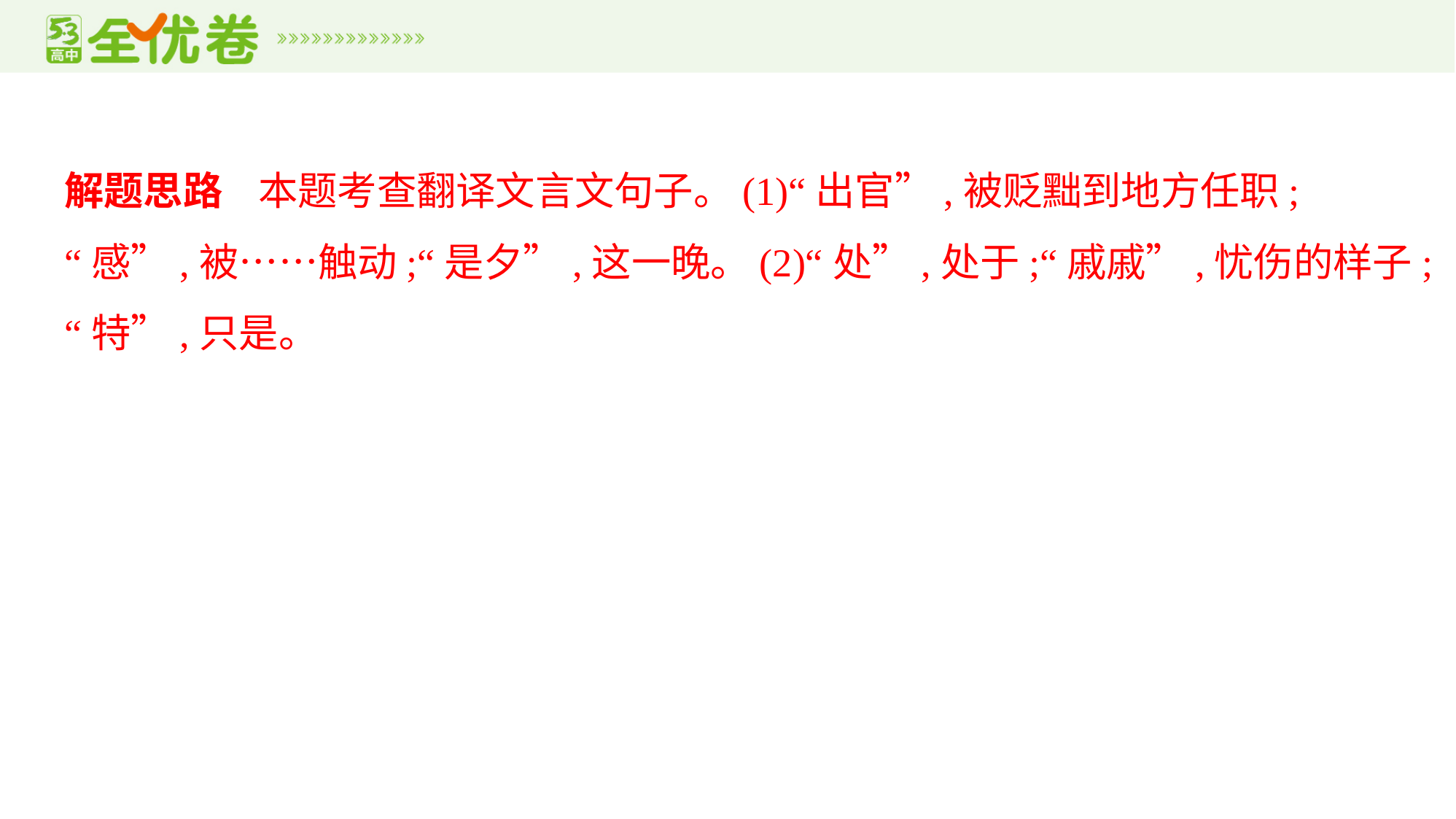

解题思路    本题考查翻译文言文句子。(1)“出官”,被贬黜到地方任职;
“感”,被……触动;“是夕”,这一晚。(2)“处”,处于;“戚戚”,忧伤的样子;
“特”,只是。